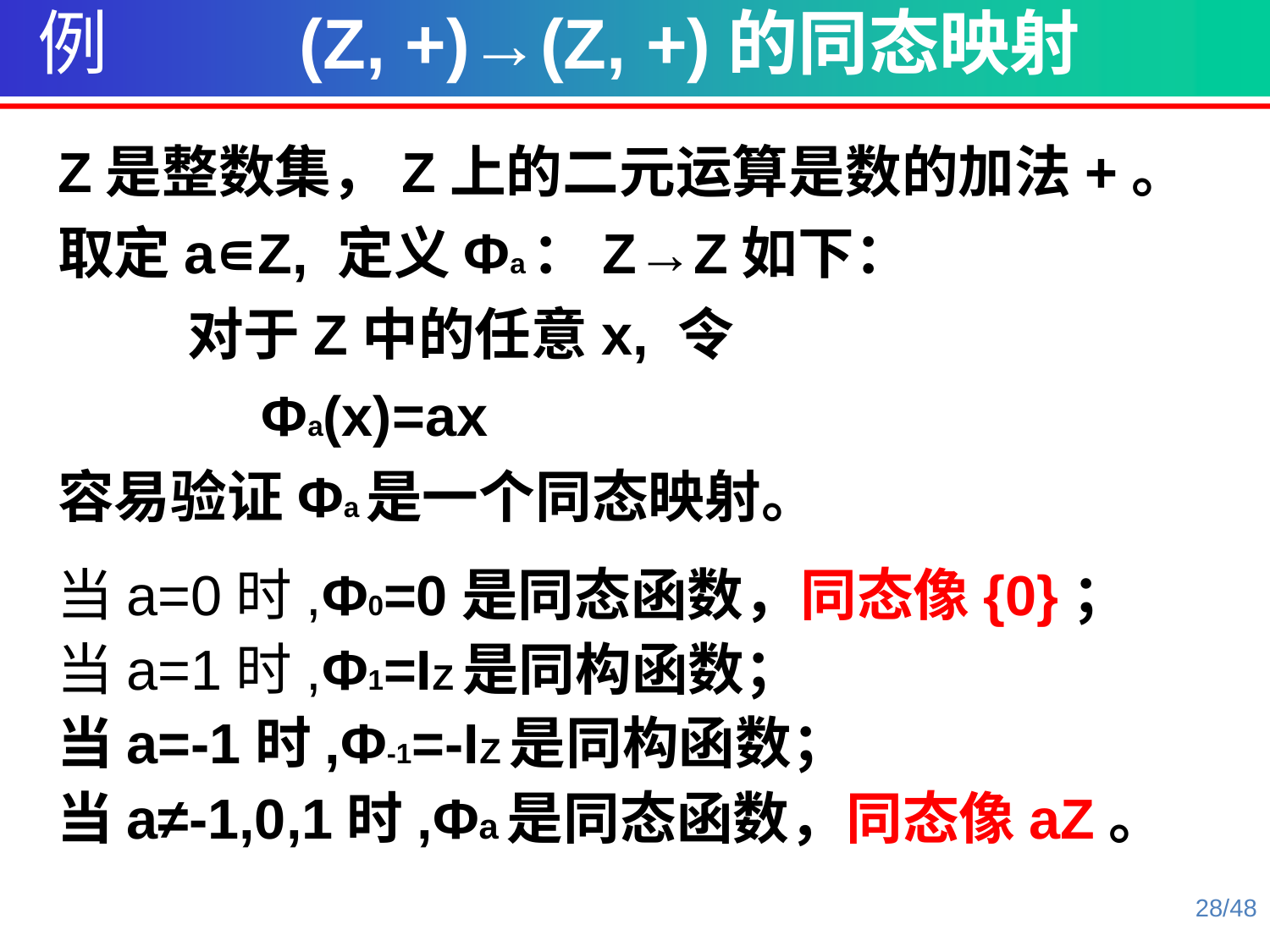

例           (Z, +)→(Z, +)的同态映射
Z是整数集，Z上的二元运算是数的加法+。
取定a∊Z, 定义Φa：Z→Z如下：
         对于Z中的任意x, 令
             Φa(x)=ax
容易验证Φa是一个同态映射。
当a=0时,Φ0=0是同态函数，同态像{0}；
当a=1时,Φ1=IZ是同构函数；
当a=-1时,Φ-1=-IZ是同构函数；
当a≠-1,0,1时,Φa是同态函数，同态像aZ。
28/48